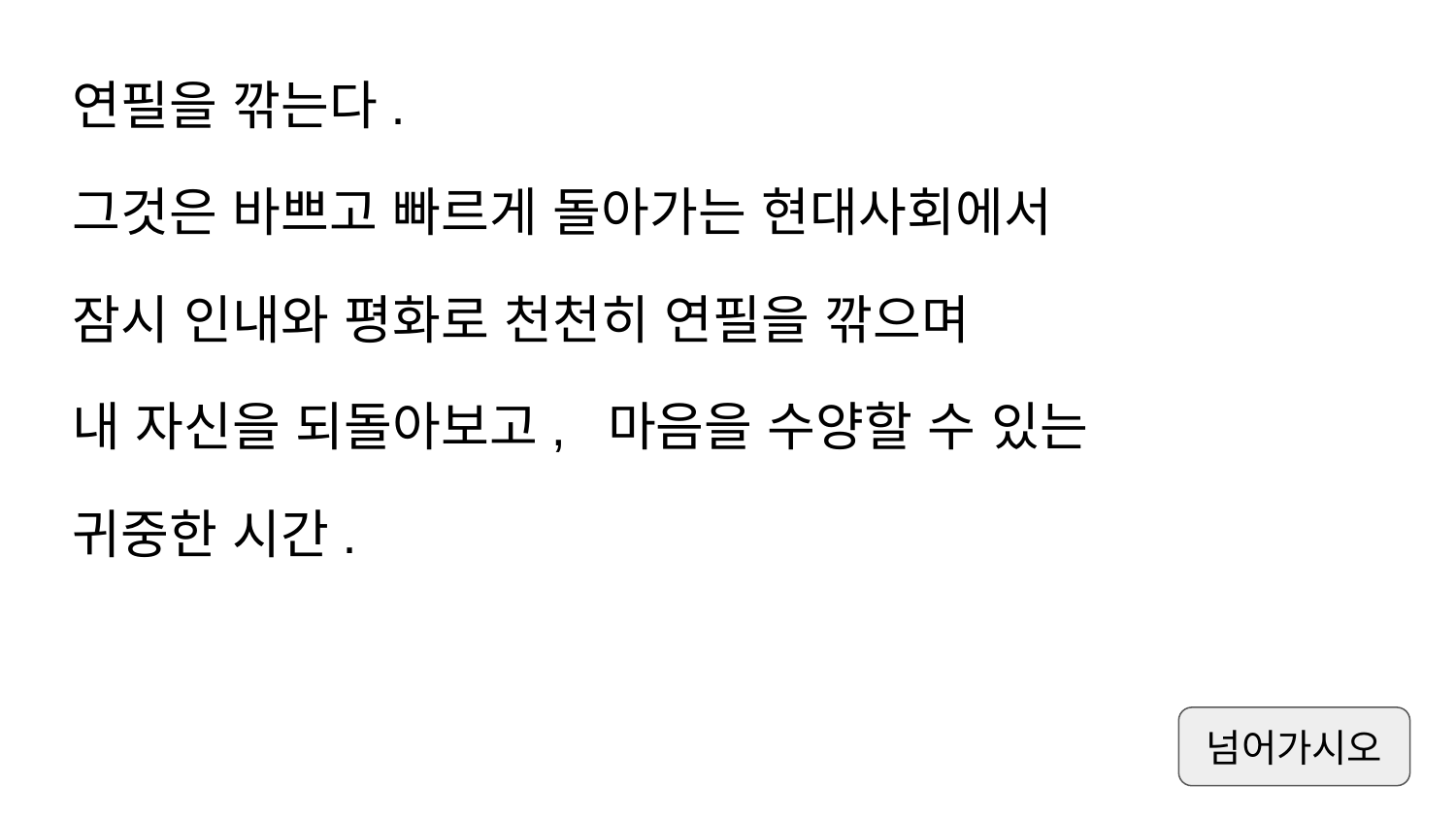

연필을 깎는다.
그것은 바쁘고 빠르게 돌아가는 현대사회에서
잠시 인내와 평화로 천천히 연필을 깎으며
내 자신을 되돌아보고,  마음을 수양할 수 있는
귀중한 시간.
1
2
3
4
5
넘어가시오